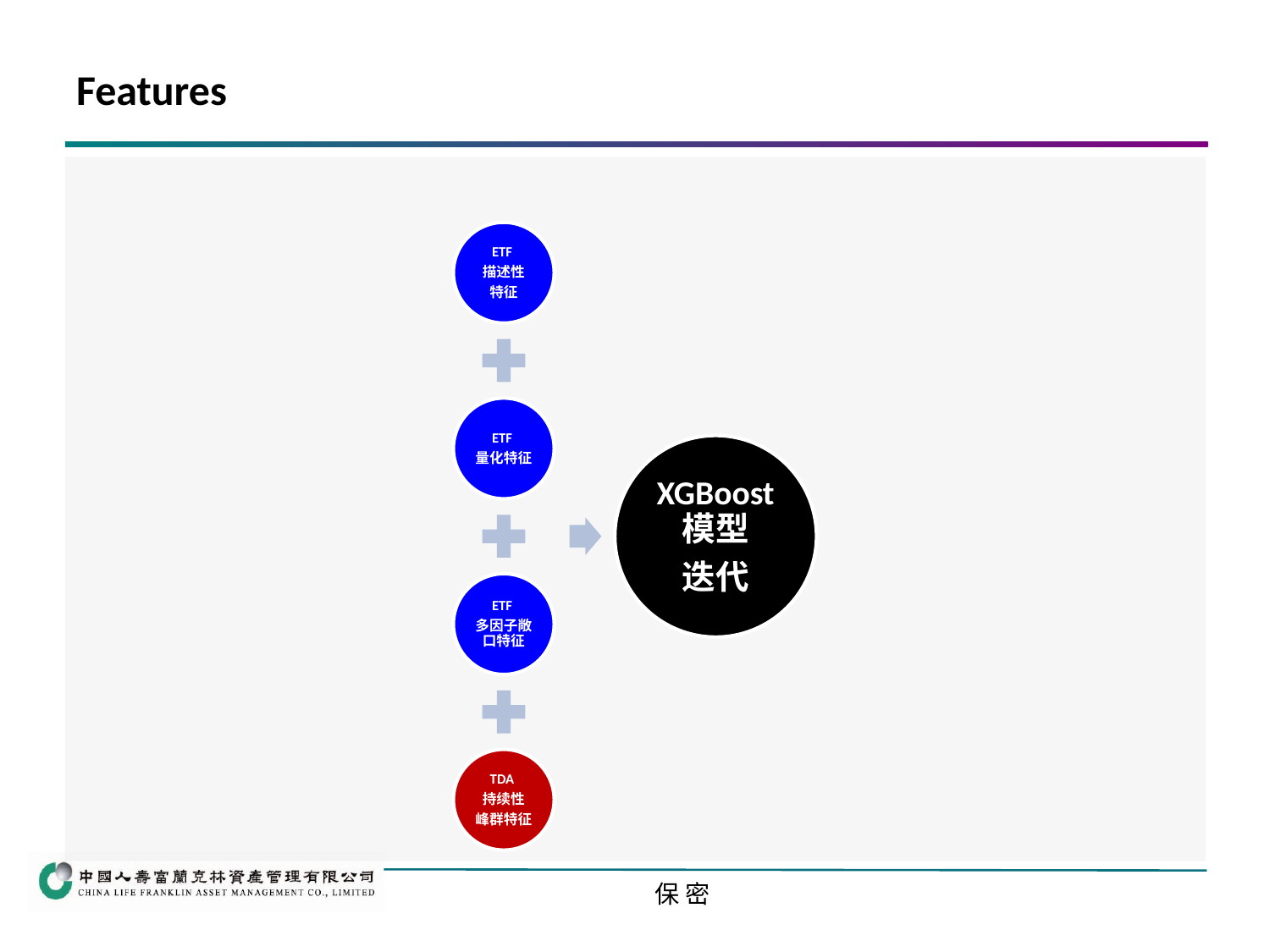

# Features
ETF
描述性
特征

ETF
量化特征

ETF
多因子敞口特征

TDA
持续性
峰群特征

XGBoost 模型
迭代